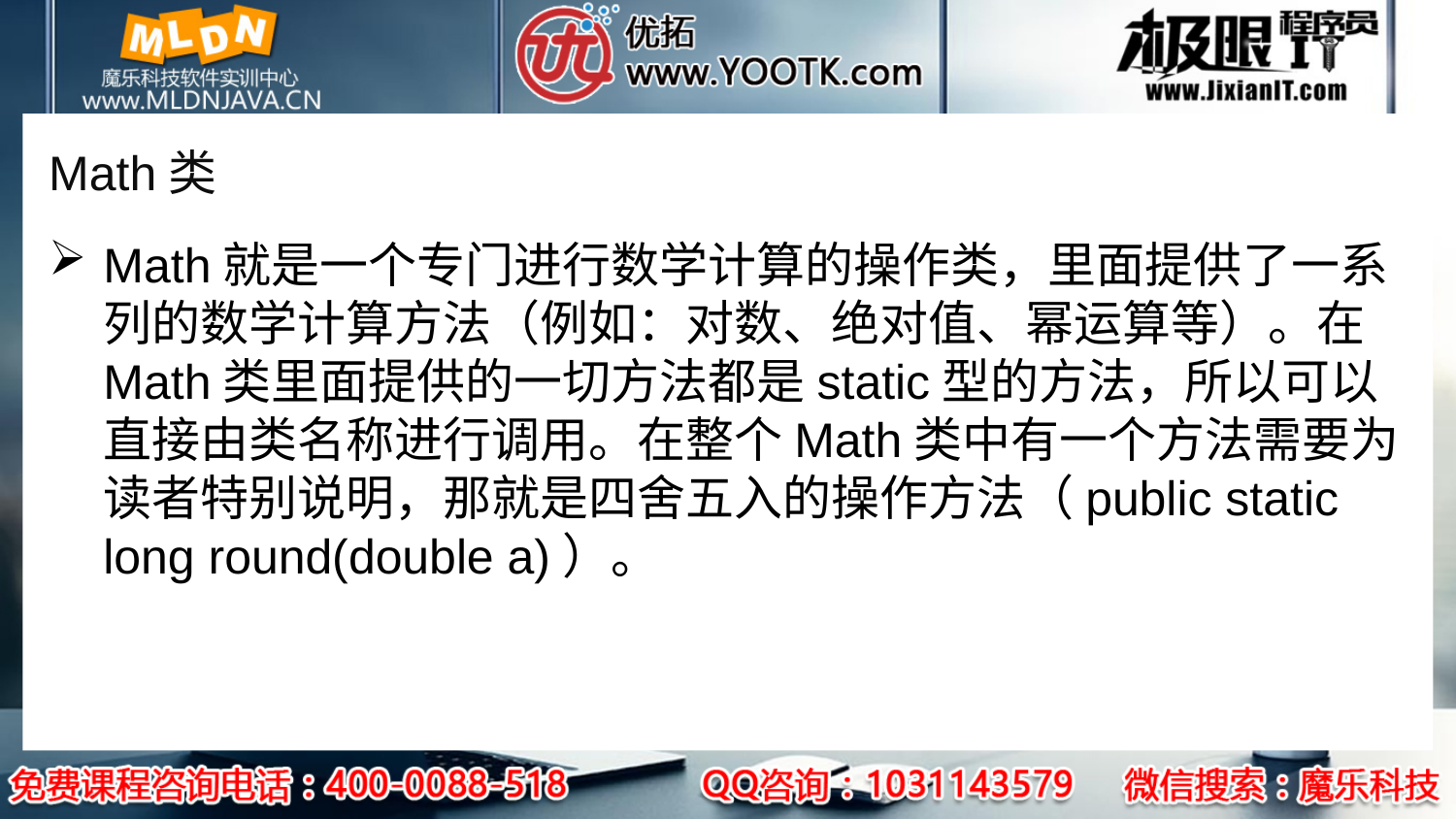

# Math类
Math就是一个专门进行数学计算的操作类，里面提供了一系列的数学计算方法（例如：对数、绝对值、幂运算等）。在Math类里面提供的一切方法都是static型的方法，所以可以直接由类名称进行调用。在整个Math类中有一个方法需要为读者特别说明，那就是四舍五入的操作方法（public static long round(double a)）。